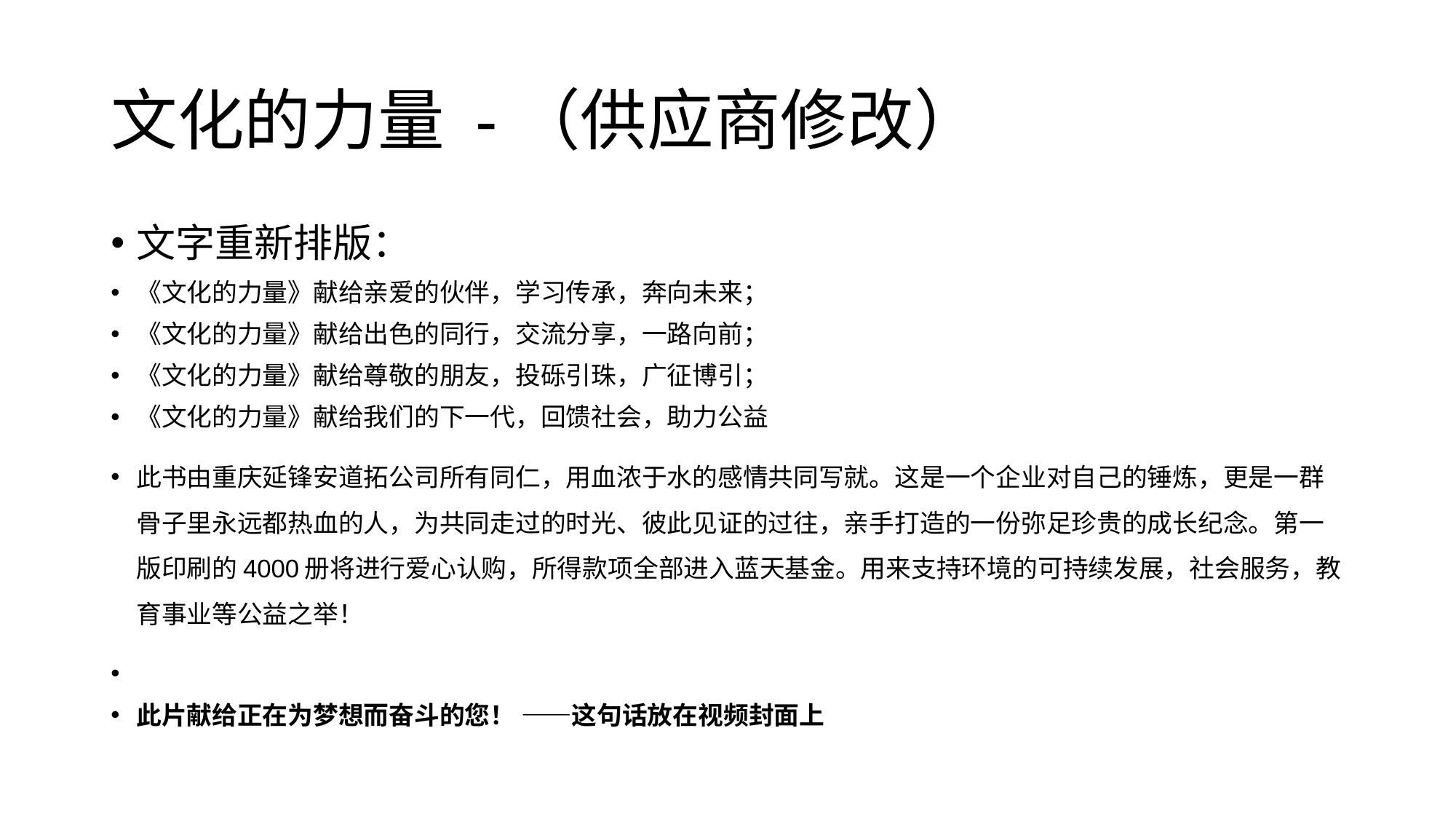

# 文化的力量 -（供应商修改）
文字重新排版：
《文化的力量》献给亲爱的伙伴，学习传承，奔向未来；
《文化的力量》献给出色的同行，交流分享，一路向前；
《文化的力量》献给尊敬的朋友，投砾引珠，广征博引；
《文化的力量》献给我们的下一代，回馈社会，助力公益
此书由重庆延锋安道拓公司所有同仁，用血浓于水的感情共同写就。这是一个企业对自己的锤炼，更是一群骨子里永远都热血的人，为共同走过的时光、彼此见证的过往，亲手打造的一份弥足珍贵的成长纪念。第一版印刷的4000册将进行爱心认购，所得款项全部进入蓝天基金。用来支持环境的可持续发展，社会服务，教育事业等公益之举！

此片献给正在为梦想而奋斗的您！ ——这句话放在视频封面上